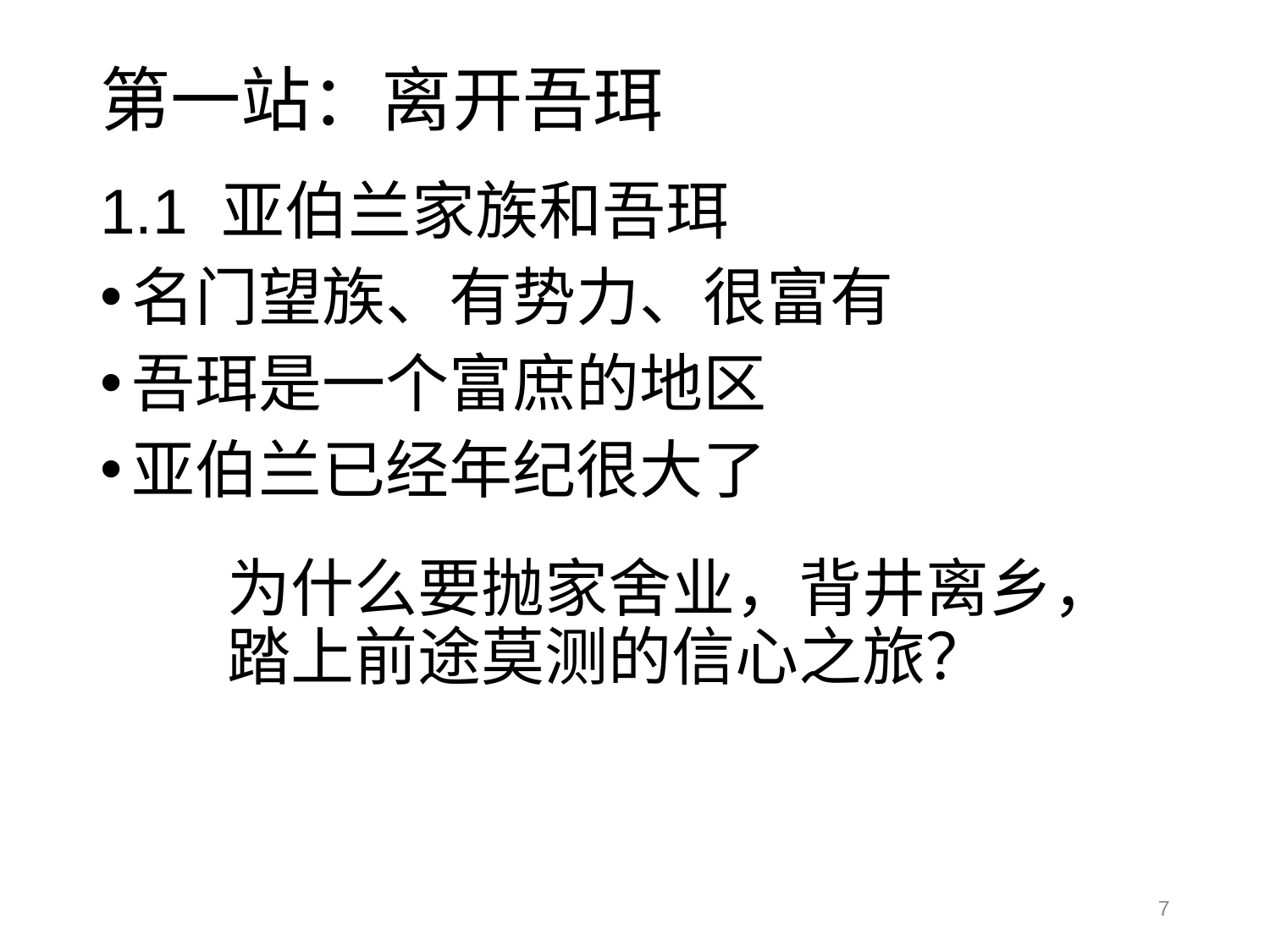

# 第一站：离开吾珥
1.1 亚伯兰家族和吾珥
名门望族、有势力、很富有
吾珥是一个富庶的地区
亚伯兰已经年纪很大了

	为什么要抛家舍业，背井离乡，	踏上前途莫测的信心之旅？
7